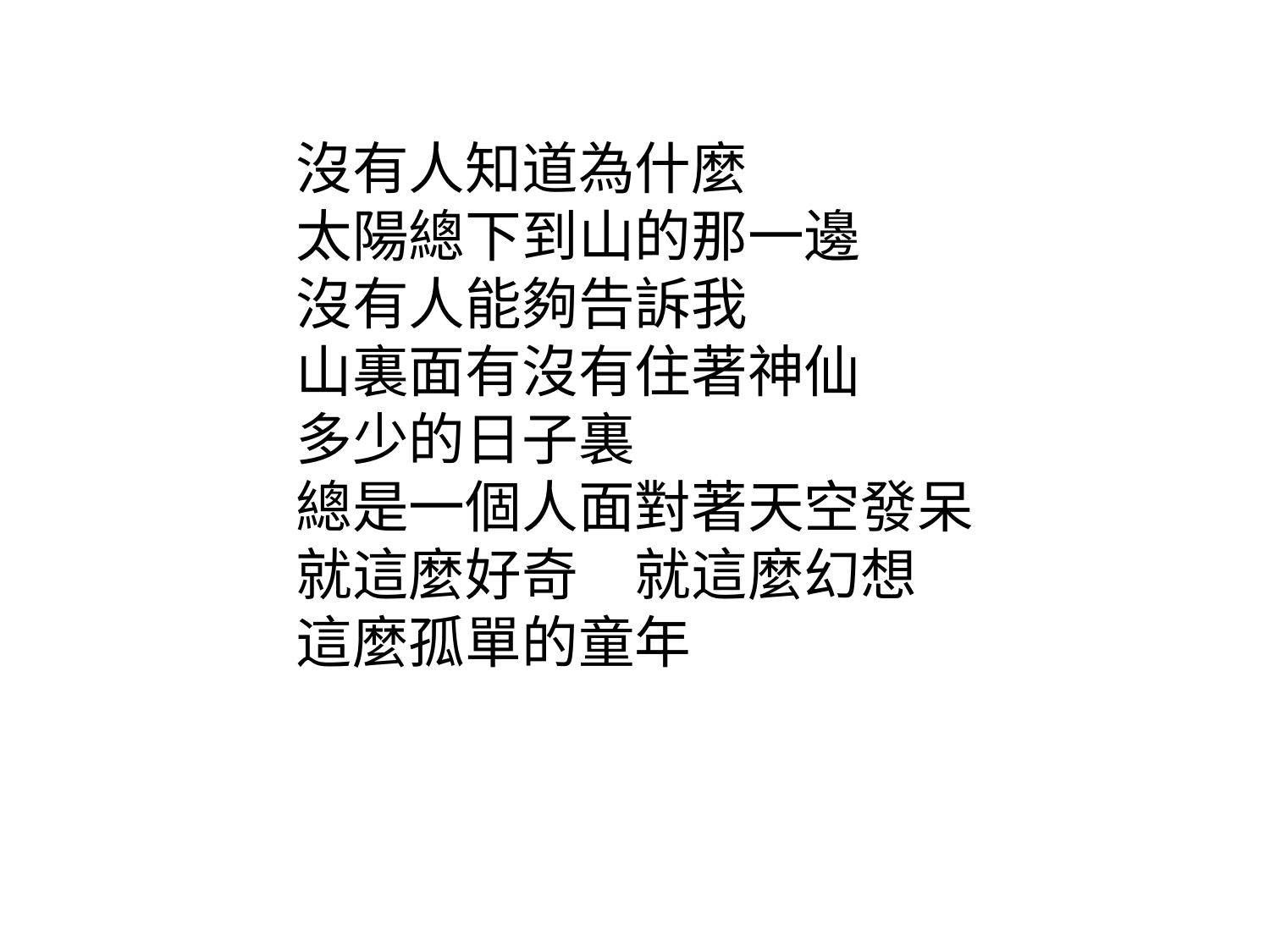

沒有人知道為什麼
太陽總下到山的那一邊
沒有人能夠告訴我
山裏面有沒有住著神仙
多少的日子裏
總是一個人面對著天空發呆
就這麼好奇　就這麼幻想
這麼孤單的童年